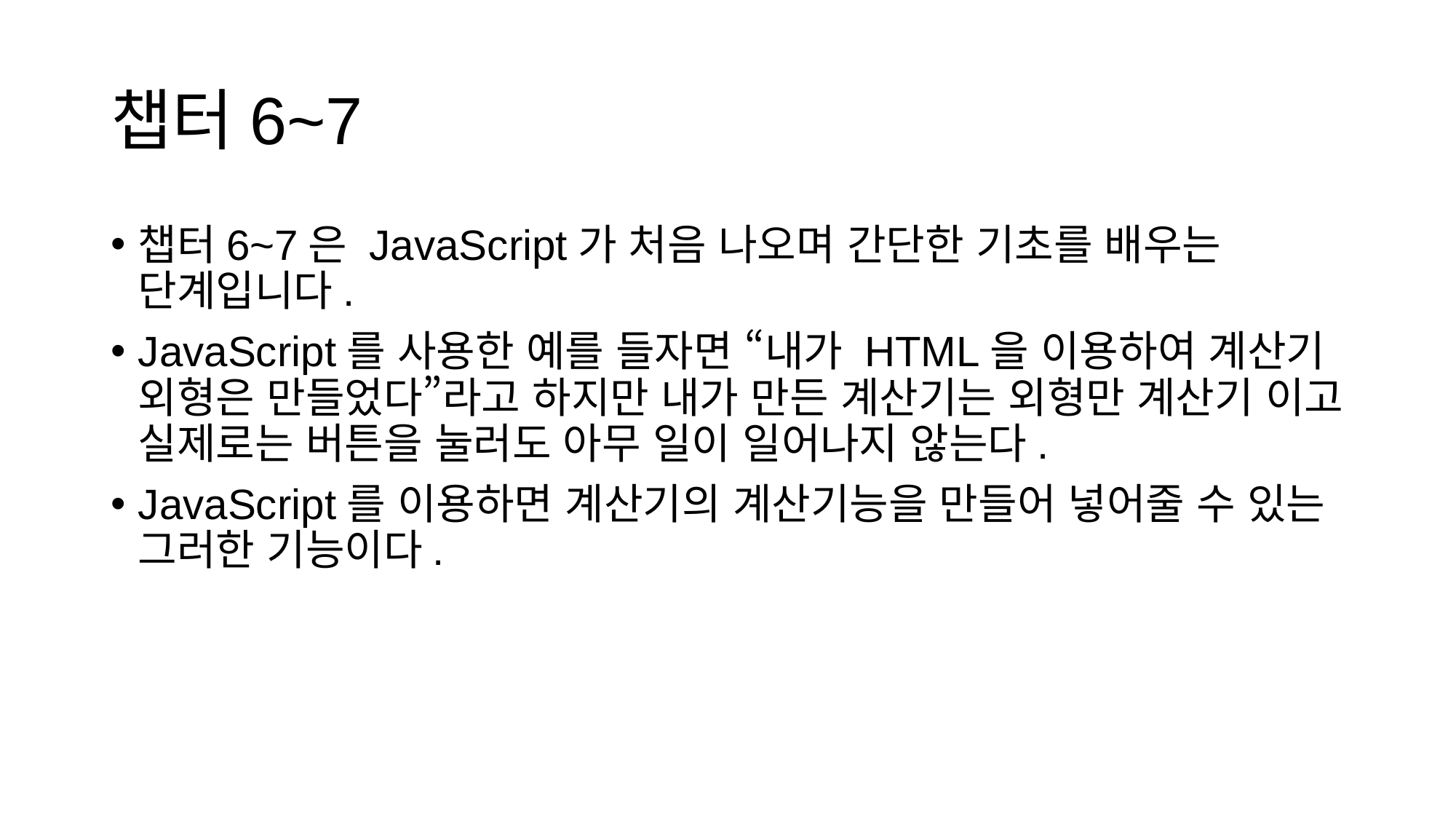

# 챕터6~7
챕터6~7은 JavaScript가 처음 나오며 간단한 기초를 배우는 단계입니다.
JavaScript를 사용한 예를 들자면 “내가 HTML을 이용하여 계산기 외형은 만들었다”라고 하지만 내가 만든 계산기는 외형만 계산기 이고 실제로는 버튼을 눌러도 아무 일이 일어나지 않는다.
JavaScript를 이용하면 계산기의 계산기능을 만들어 넣어줄 수 있는 그러한 기능이다.